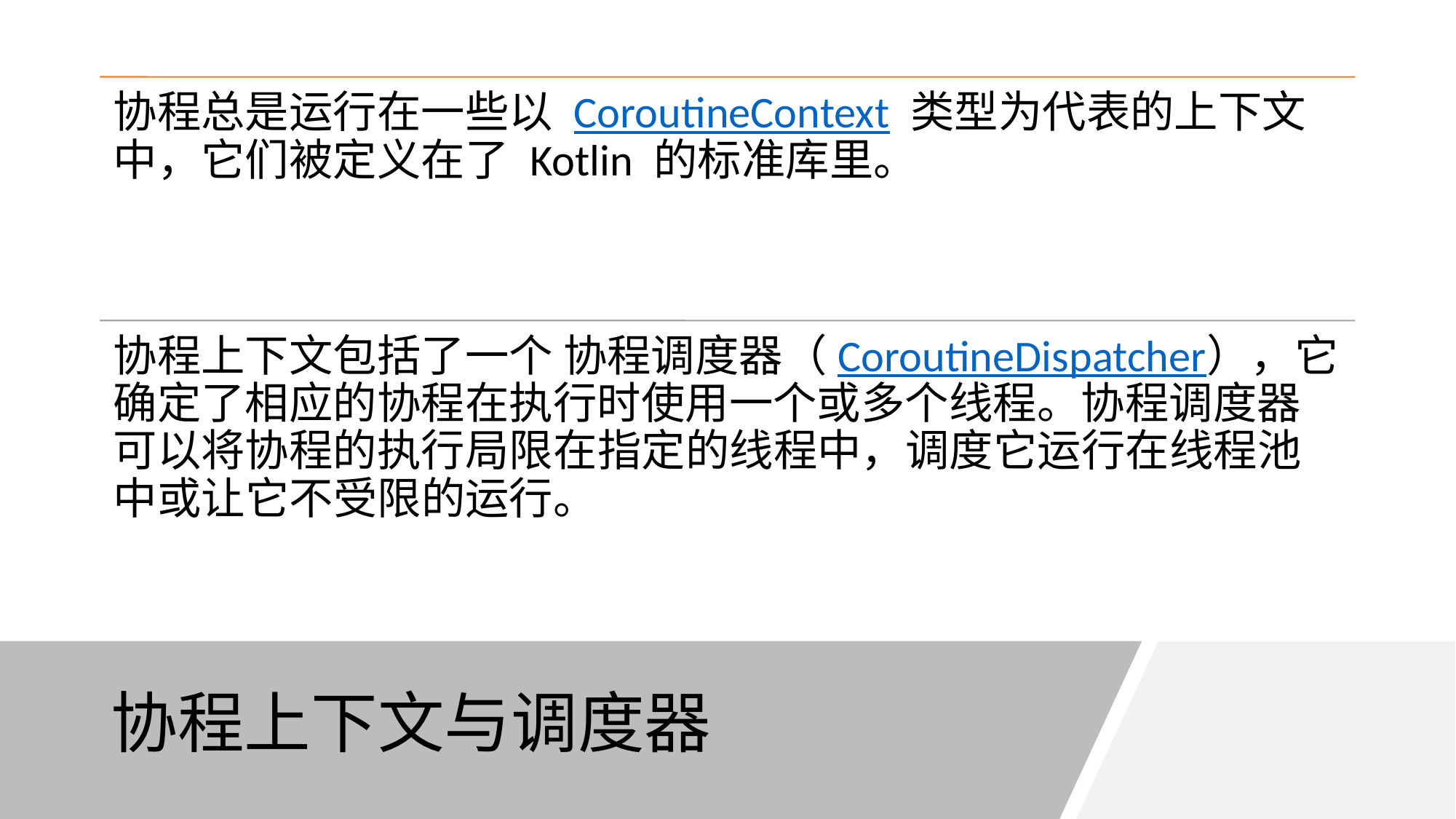

协程总是运行在一些以 CoroutineContext 类型为代表的上下文中，它们被定义在了 Kotlin 的标准库里。
协程上下文包括了一个 协程调度器（CoroutineDispatcher），它确定了相应的协程在执行时使用一个或多个线程。协程调度器可以将协程的执行局限在指定的线程中，调度它运行在线程池中或让它不受限的运行。

# 协程上下文与调度器